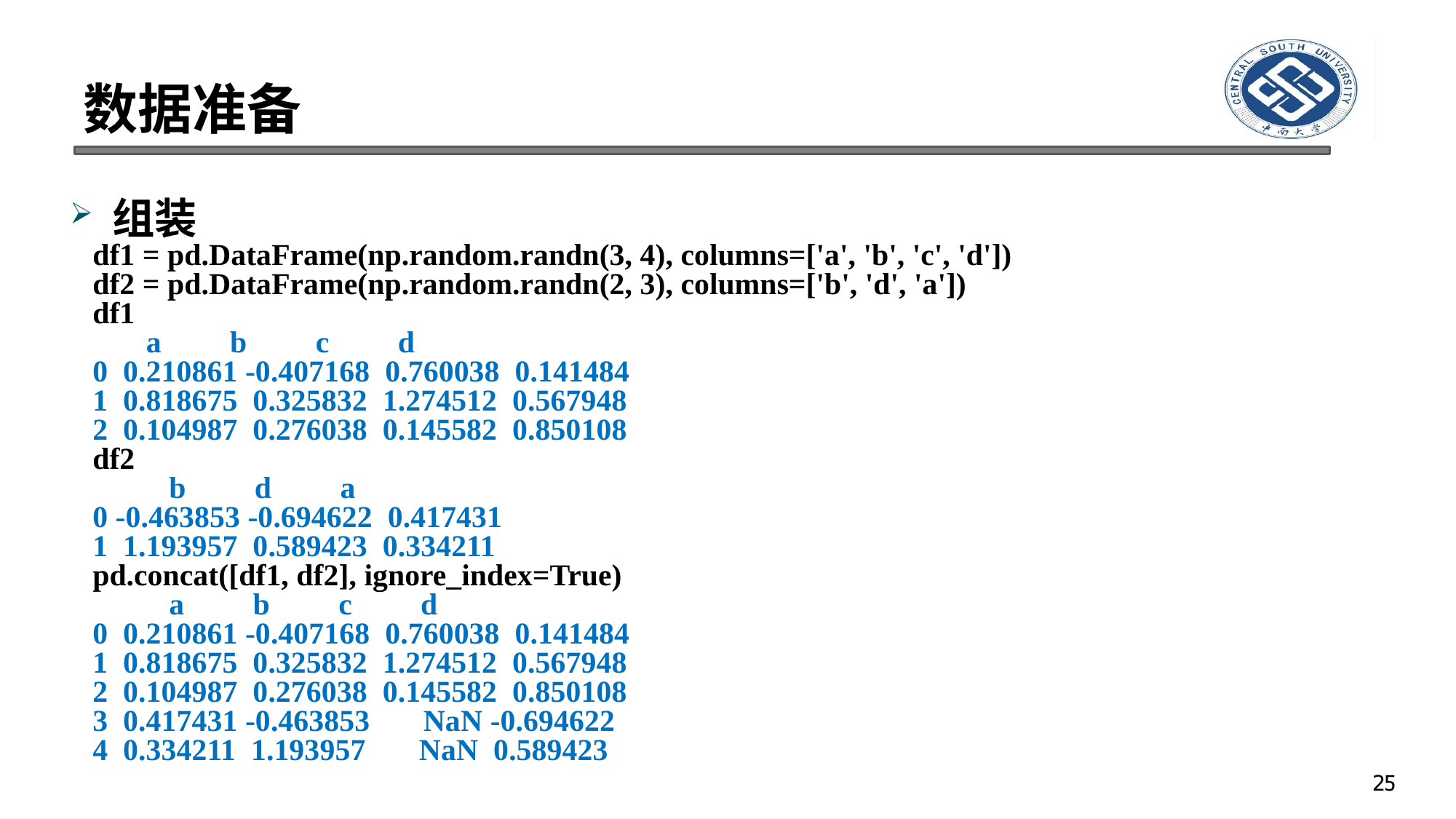

# 数据准备
组装
df1 = pd.DataFrame(np.random.randn(3, 4), columns=['a', 'b', 'c', 'd'])
df2 = pd.DataFrame(np.random.randn(2, 3), columns=['b', 'd', 'a'])
df1
       a         b         c         d
0  0.210861 -0.407168  0.760038  0.141484
1  0.818675  0.325832  1.274512  0.567948
2  0.104987  0.276038  0.145582  0.850108
df2
          b         d         a
0 -0.463853 -0.694622  0.417431
1  1.193957  0.589423  0.334211
pd.concat([df1, df2], ignore_index=True)
          a         b         c         d
0  0.210861 -0.407168  0.760038  0.141484
1  0.818675  0.325832  1.274512  0.567948
2  0.104987  0.276038  0.145582  0.850108
3  0.417431 -0.463853       NaN -0.694622
4  0.334211  1.193957       NaN  0.589423
25